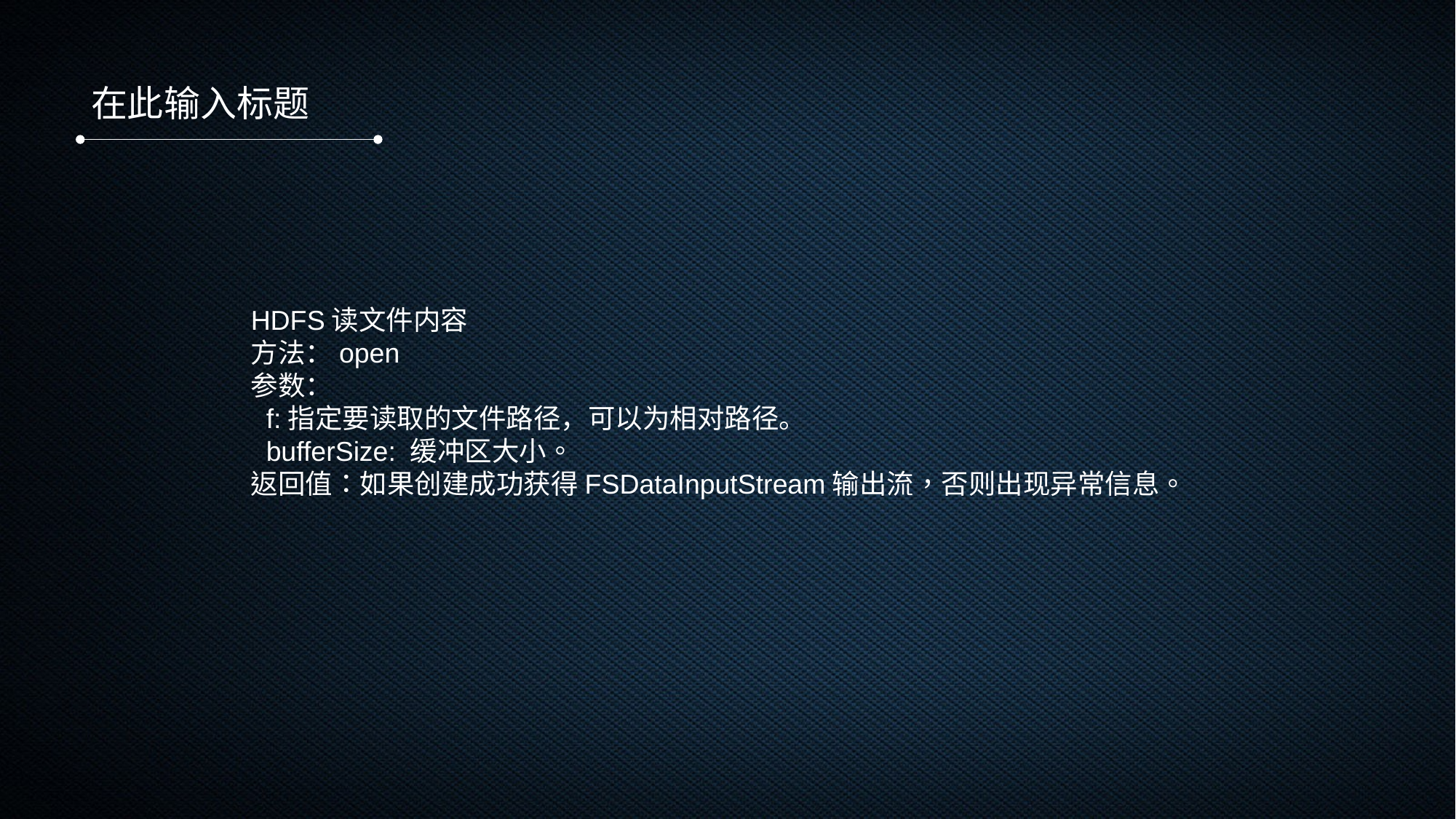

在此输入标题
HDFS读文件内容
方法：open
参数：
  f:指定要读取的文件路径，可以为相对路径。
  bufferSize: 缓冲区大小。
返回值：如果创建成功获得FSDataInputStream输出流，否则出现异常信息。